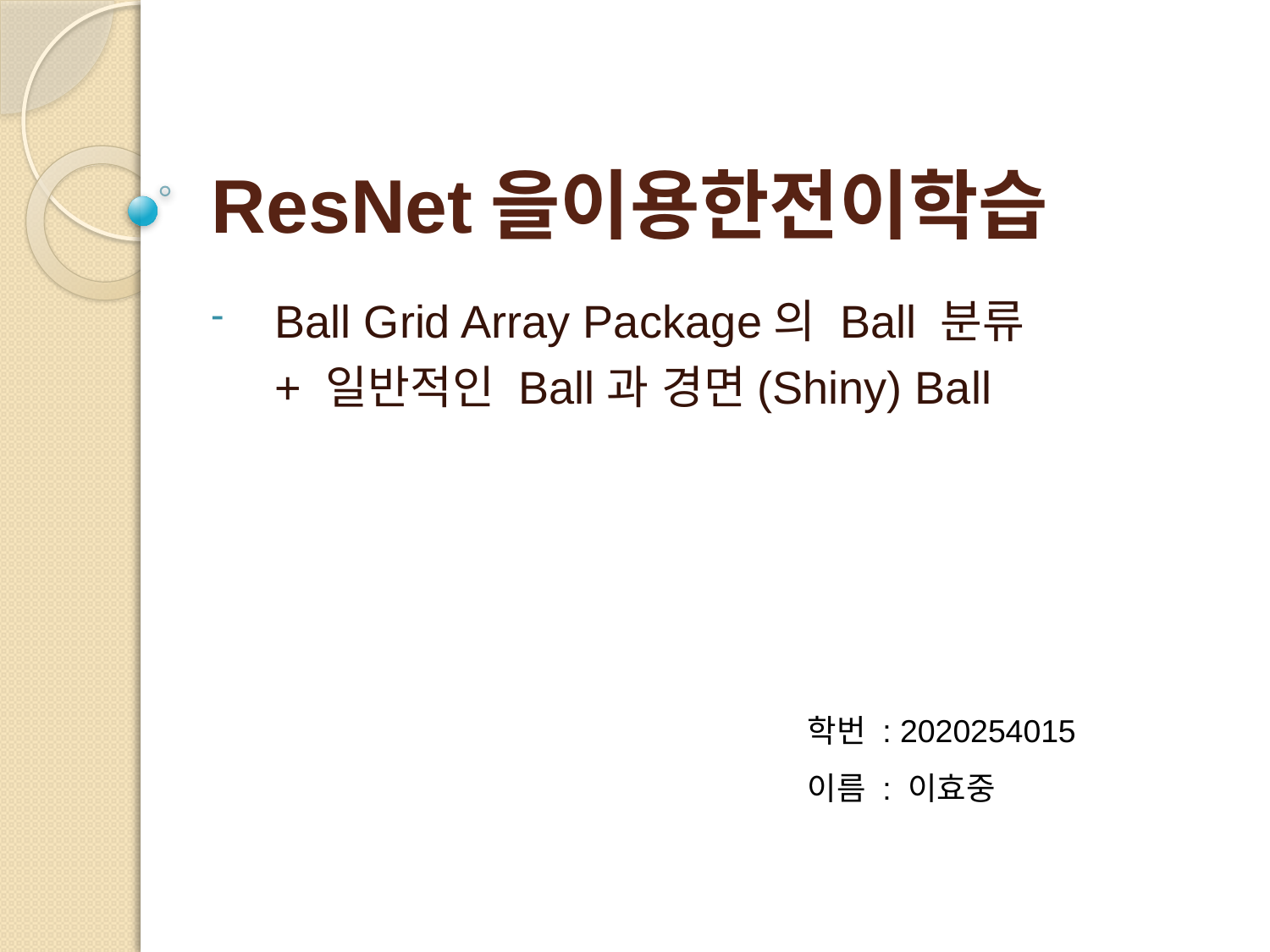

# ResNet을이용한전이학습
Ball Grid Array Package의 Ball 분류
     + 일반적인 Ball과 경면(Shiny) Ball
학번 : 2020254015
이름 : 이효중